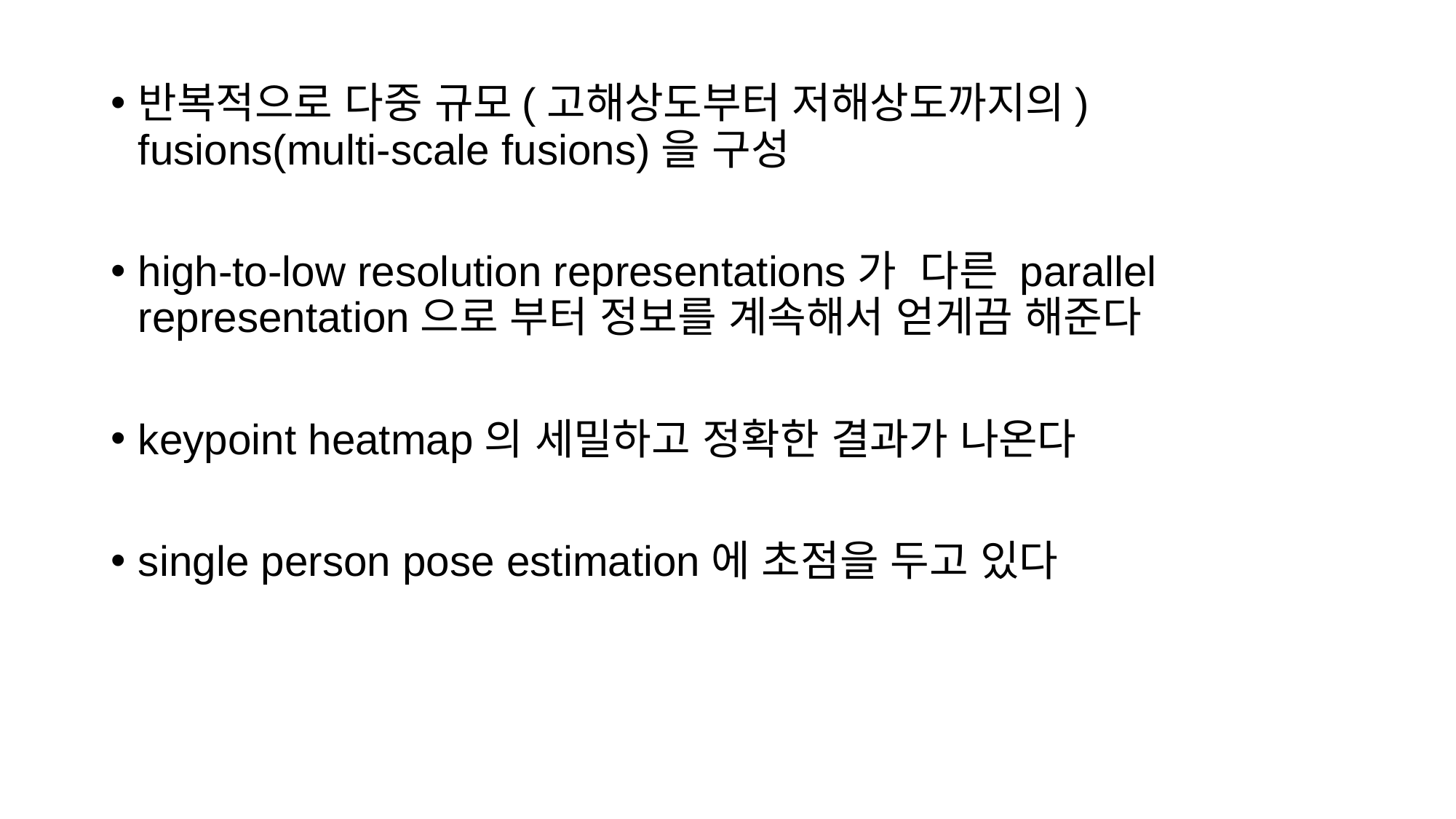

반복적으로 다중 규모(고해상도부터 저해상도까지의) fusions(multi-scale fusions)을 구성

high-to-low resolution representations가  다른 parallel representation으로 부터 정보를 계속해서 얻게끔 해준다

keypoint heatmap의 세밀하고 정확한 결과가 나온다

single person pose estimation에 초점을 두고 있다